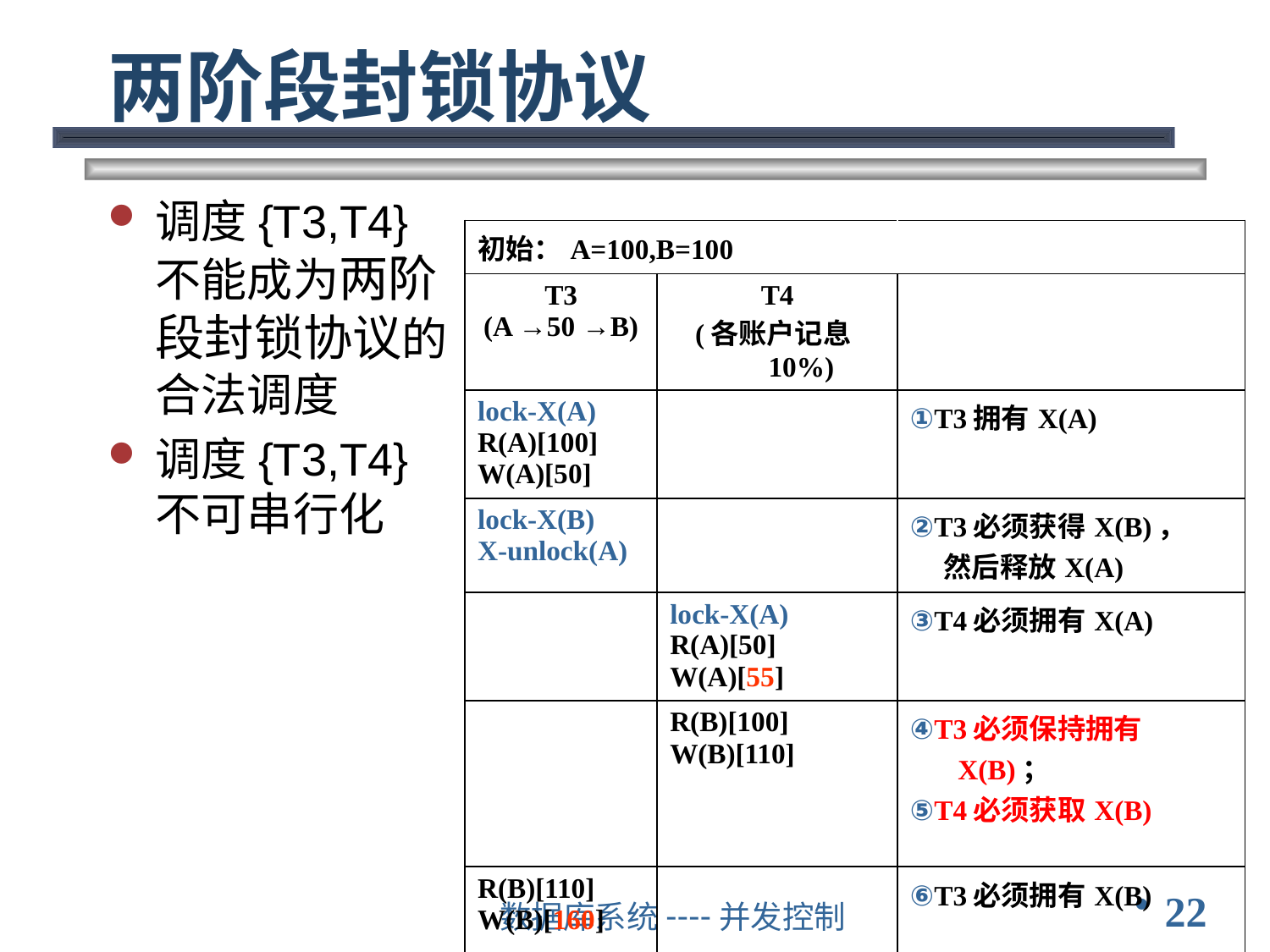

# 两阶段封锁协议
调度{T3,T4}不能成为两阶段封锁协议的合法调度
调度{T3,T4}不可串行化

| 初始：A=100,B=100 |  |  |
| --- | --- | --- |
| T3 (A →50 →B) | T4 (各账户记息10%) |  |
| lock-X(A) R(A)[100] W(A)[50] |  | ①T3拥有X(A) |
| lock-X(B) X-unlock(A) |  | ②T3必须获得X(B)， 然后释放X(A) |
|  | lock-X(A) R(A)[50] W(A)[55] | ③T4必须拥有X(A) |
|  | R(B)[100] W(B)[110] | ④T3必须保持拥有X(B)； ⑤T4必须获取X(B) |
| R(B)[110] W(B)[160] |  | ⑥T3必须拥有X(B) |
22
数据库系统----并发控制